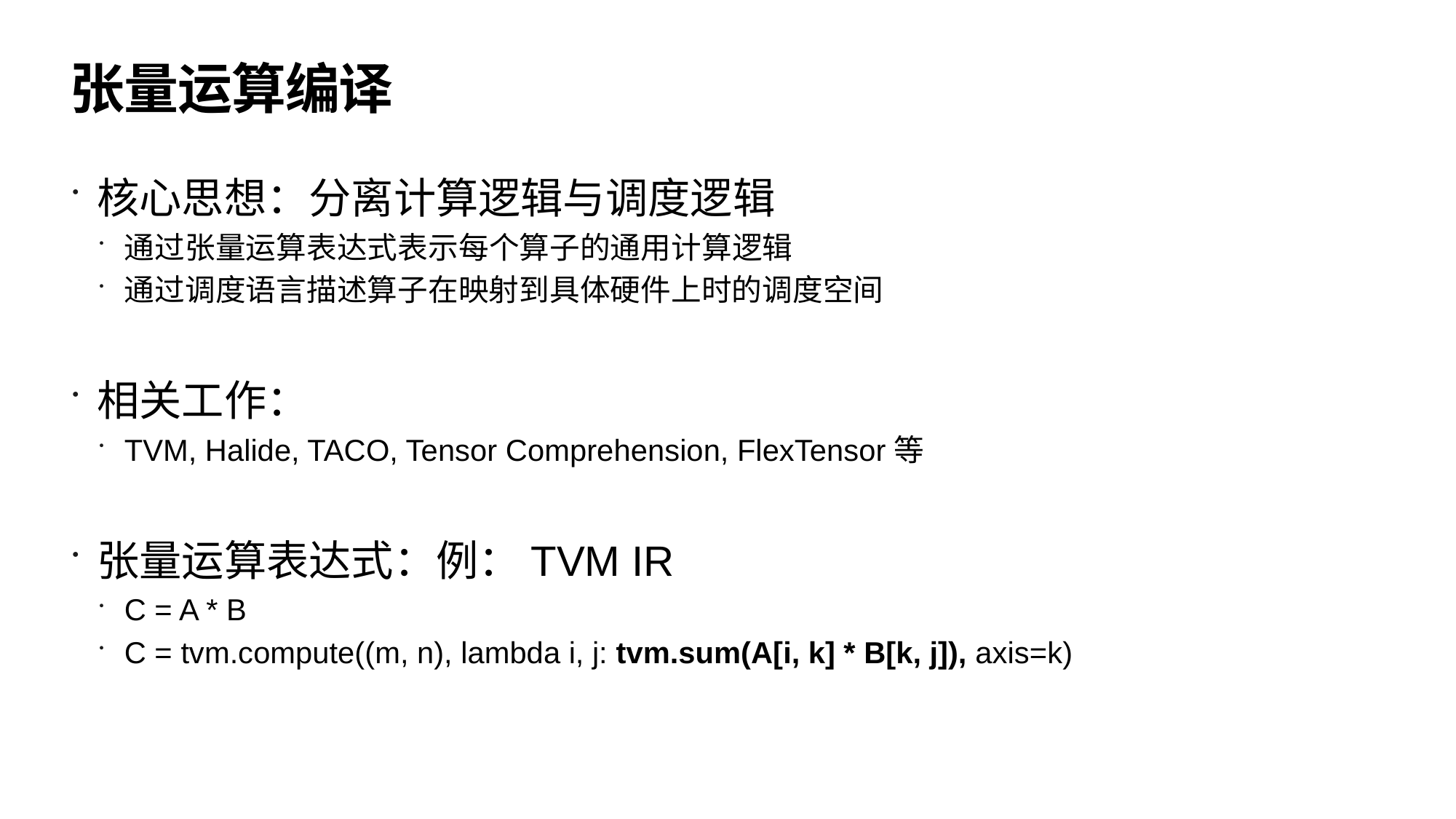

# 张量运算编译
核心思想：分离计算逻辑与调度逻辑
通过张量运算表达式表示每个算子的通用计算逻辑
通过调度语言描述算子在映射到具体硬件上时的调度空间

相关工作：
TVM, Halide, TACO, Tensor Comprehension, FlexTensor等

张量运算表达式：例：TVM IR
C = A * B
C = tvm.compute((m, n), lambda i, j: tvm.sum(A[i, k] * B[k, j]), axis=k)